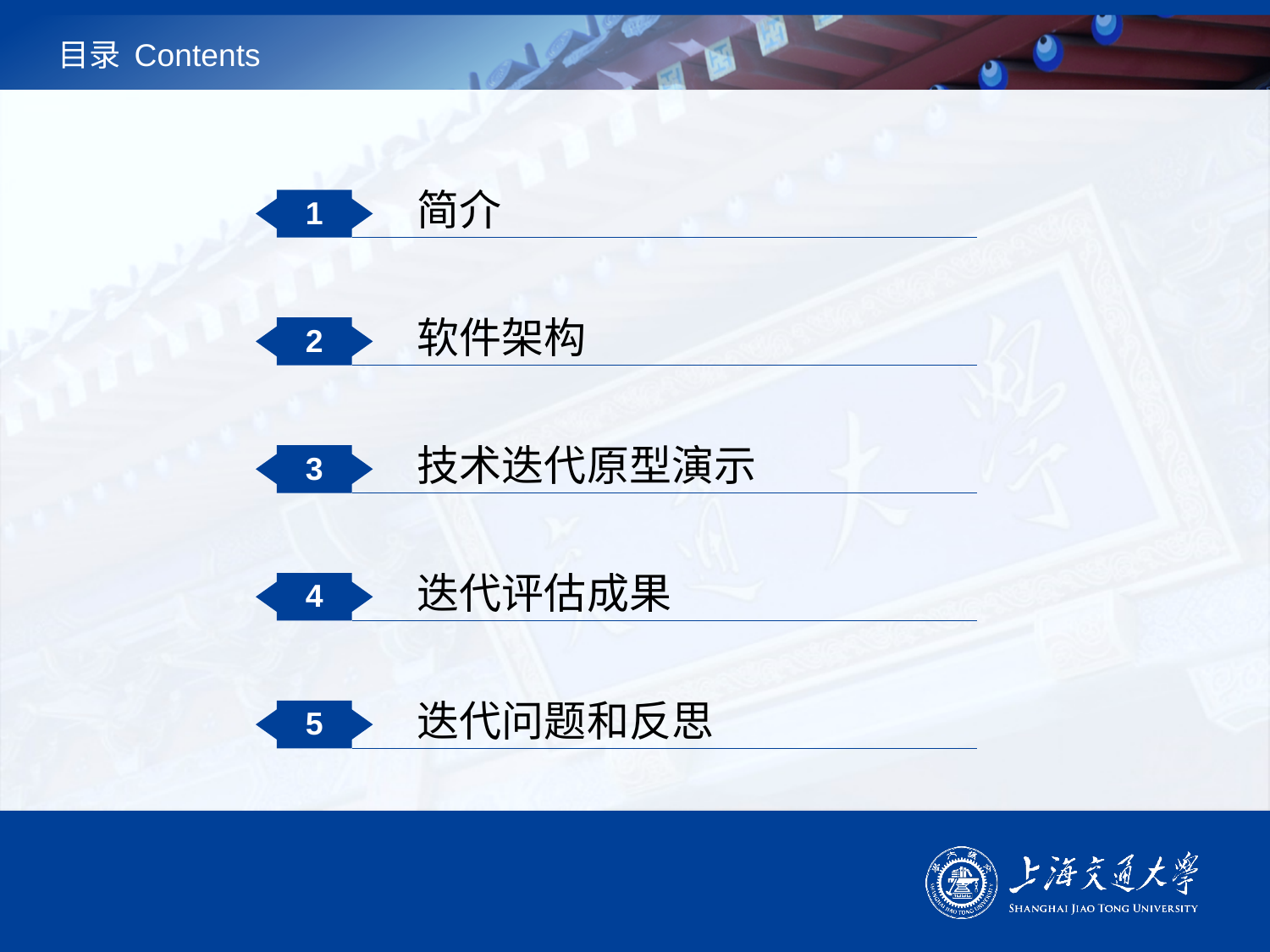

# 目录 Contents
简介
1

软件架构
2

技术迭代原型演示
3

迭代评估成果
4

迭代问题和反思
5